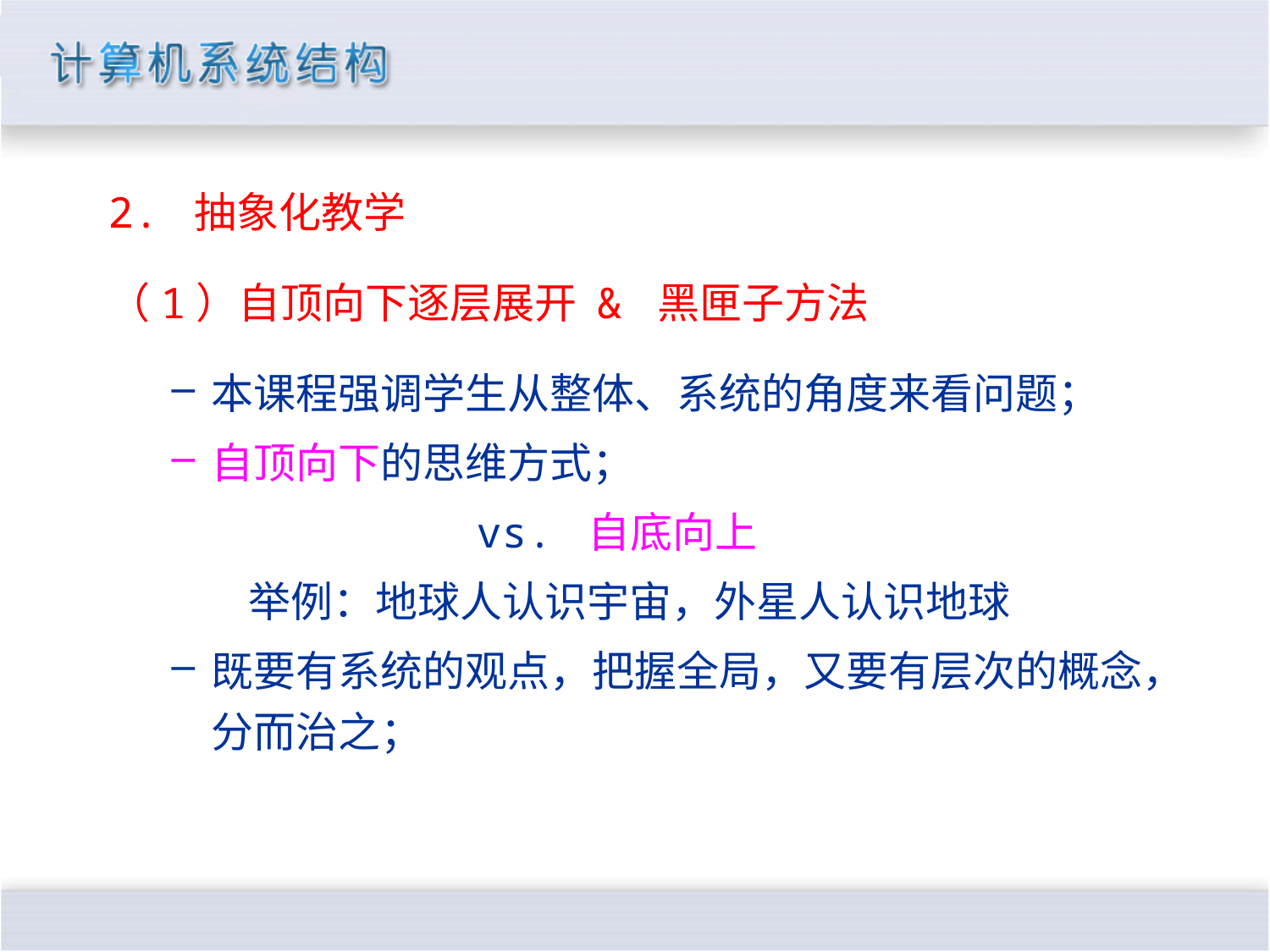

2. 抽象化教学
（1）自顶向下逐层展开 & 黑匣子方法
本课程强调学生从整体、系统的角度来看问题；
自顶向下的思维方式；
            vs. 自底向上
       举例：地球人认识宇宙，外星人认识地球
既要有系统的观点，把握全局，又要有层次的概念，分而治之；